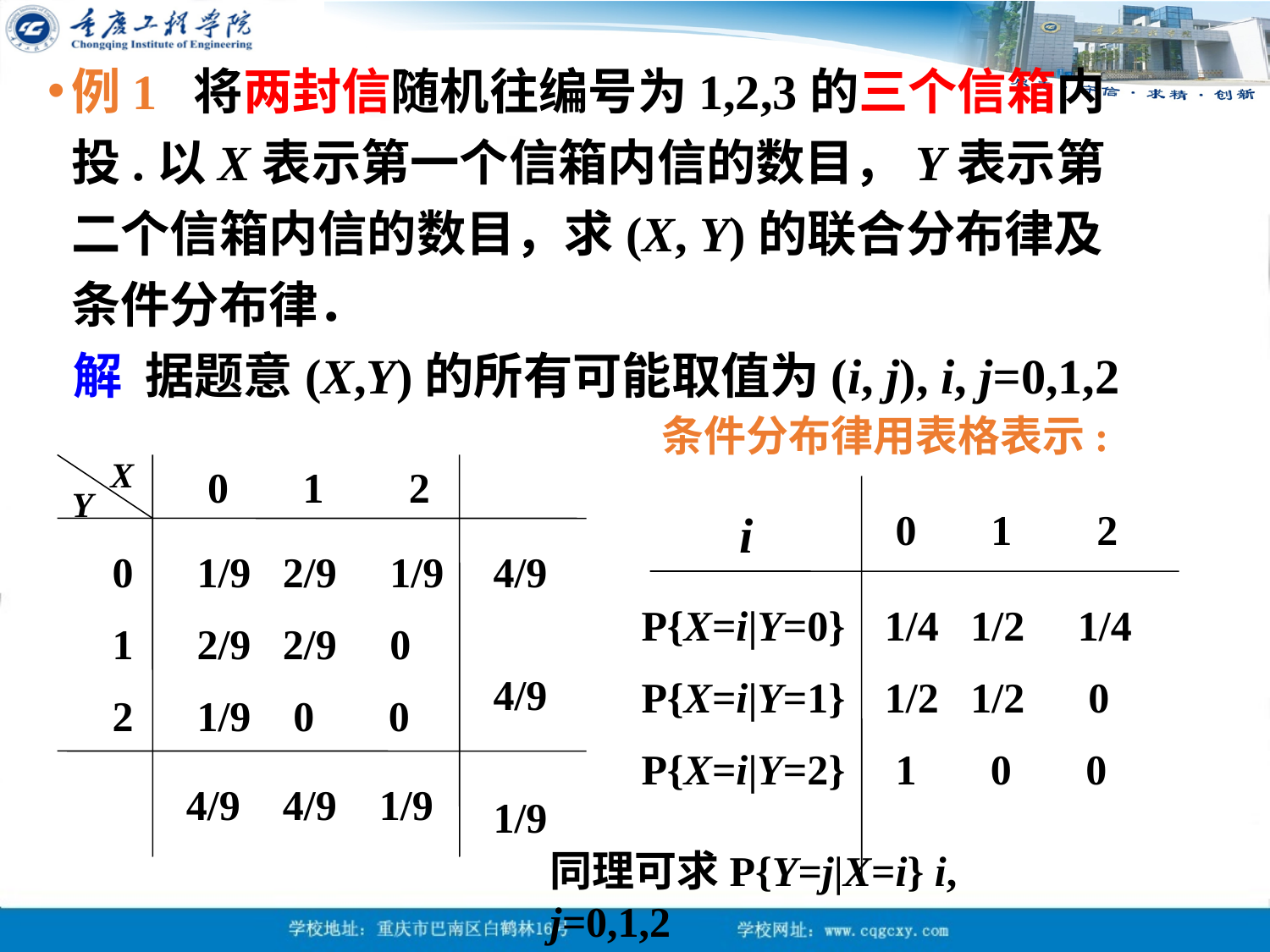

例1  将两封信随机往编号为1,2,3的三个信箱内投.以X表示第一个信箱内信的数目，Y表示第二个信箱内信的数目，求(X, Y)的联合分布律及条件分布律．
解  据题意(X,Y)的所有可能取值为(i, j), i, j=0,1,2

条件分布律用表格表示:
X

0       1        2

Y

i
0       1        2

0
1
2
1/9   2/9     1/9
2/9   2/9     0
1/9    0       0
4/9
4/9
1/9

P{X=i|Y=0}
P{X=i|Y=1}
P{X=i|Y=2}
1/4   1/2     1/4
1/2   1/2      0
 1       0       0

4/9    4/9    1/9
同理可求P{Y=j|X=i} i, j=0,1,2